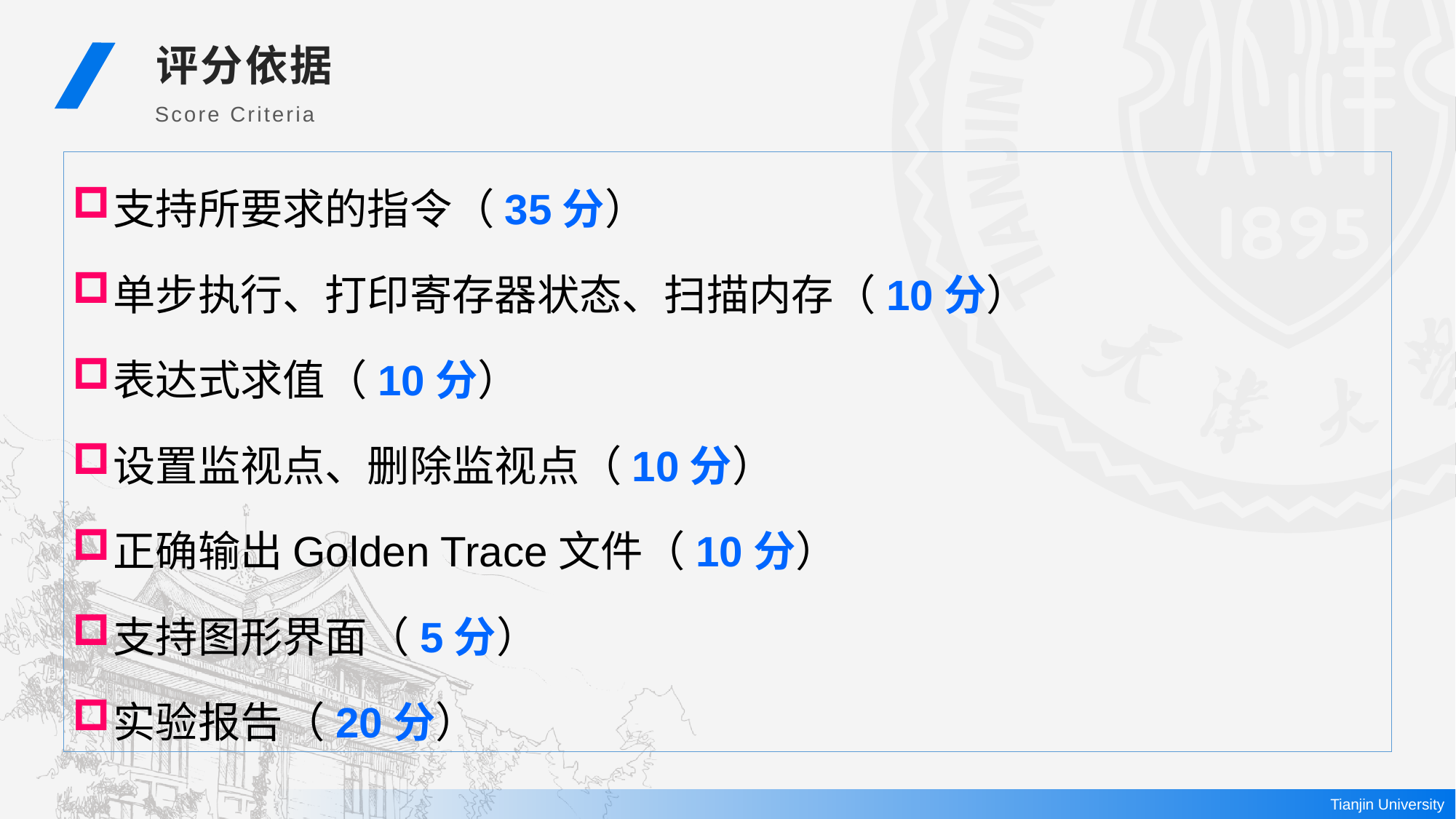

评分依据
Score Criteria
支持所要求的指令（35分）
单步执行、打印寄存器状态、扫描内存（10分）
表达式求值（10分）
设置监视点、删除监视点（10分）
正确输出Golden Trace文件（10分）
支持图形界面（5分）
实验报告（20分）